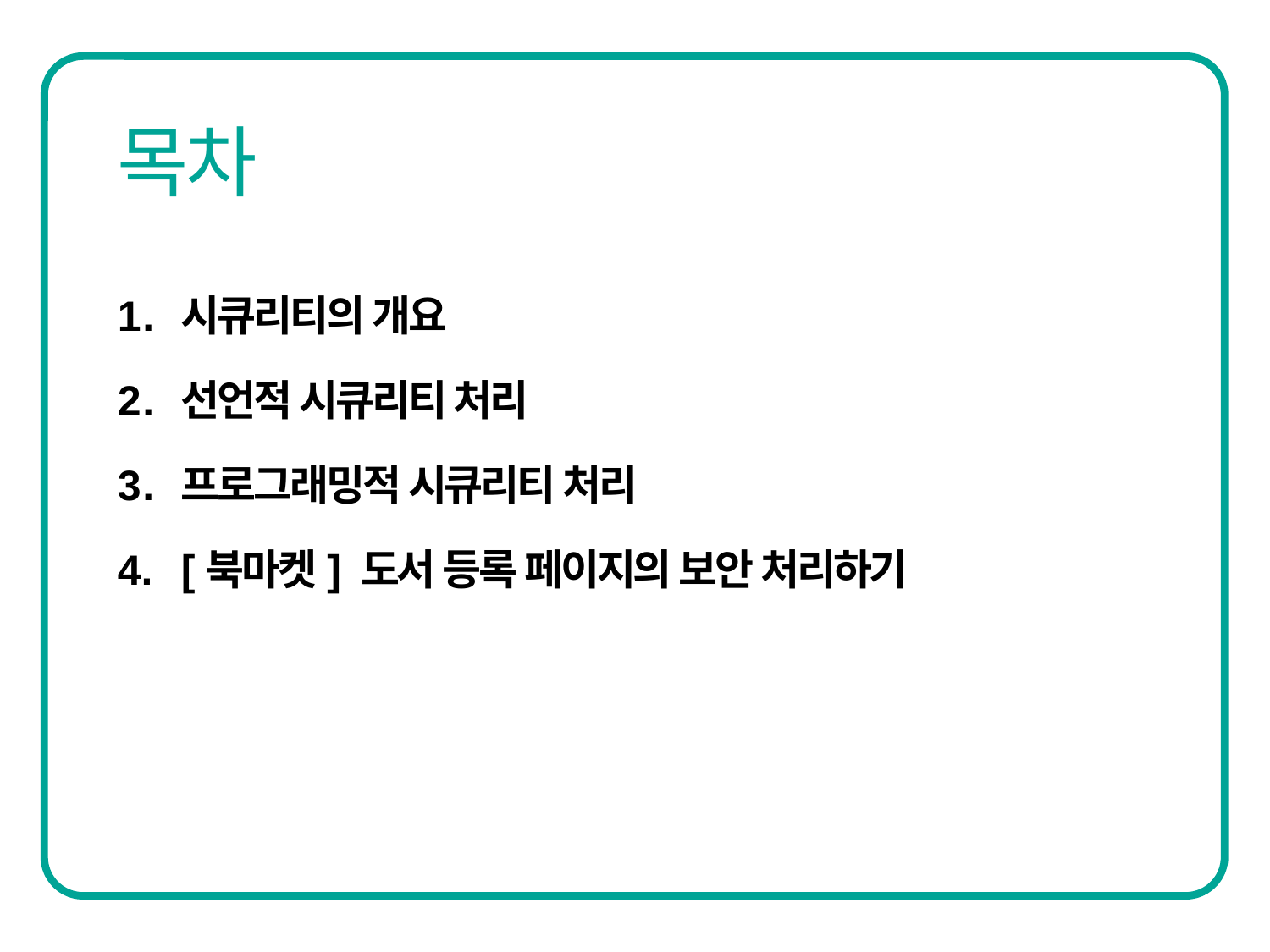

시큐리티의 개요
선언적 시큐리티 처리
프로그래밍적 시큐리티 처리
[북마켓] 도서 등록 페이지의 보안 처리하기